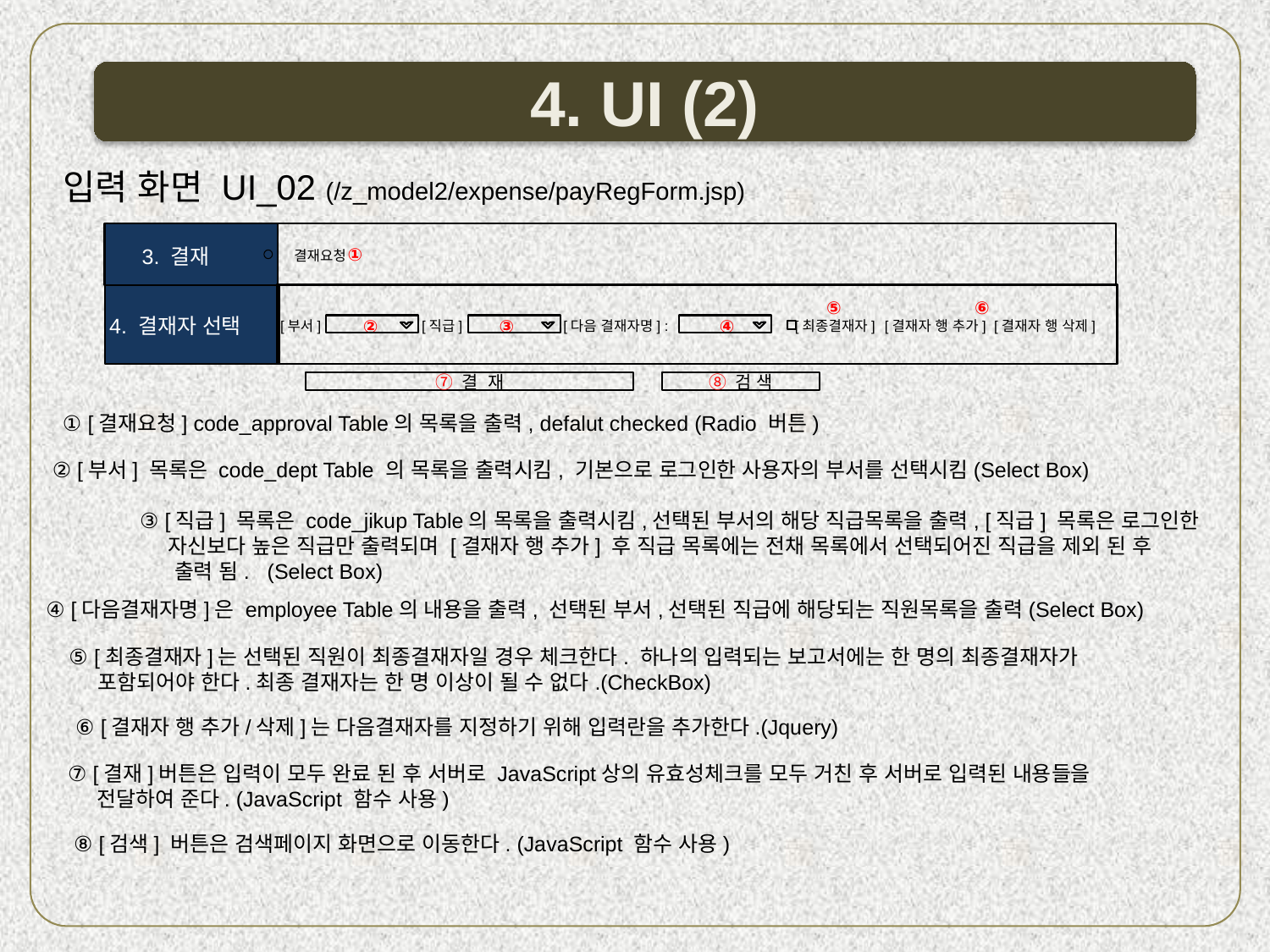

4. UI (2)
입력 화면 UI_02 (/z_model2/expense/payRegForm.jsp)

3. 결재
①
결재요청

⑤
⑥
4. 결재자 선택
③

④
②
[부서]
[직급]
[다음 결재자명] :
[최종결재자]
[결재자 행 추가]
[결재자 행 삭제]

⑦ 결  재
⑧ 검 색
① [결재요청] code_approval Table의 목록을 출력, defalut checked (Radio 버튼)
② [부서] 목록은 code_dept Table 의 목록을 출력시킴, 기본으로 로그인한 사용자의 부서를 선택시킴(Select Box)
③ [직급] 목록은 code_jikup Table의 목록을 출력시킴,선택된 부서의 해당 직급목록을 출력, [직급] 목록은 로그인한
    자신보다 높은 직급만 출력되며 [결재자 행 추가] 후 직급 목록에는 전채 목록에서 선택되어진 직급을 제외 된 후
     출력 됨.   (Select Box)
④ [다음결재자명]은 employee Table의 내용을 출력, 선택된 부서,선택된 직급에 해당되는 직원목록을 출력(Select Box)
⑤ [최종결재자]는 선택된 직원이 최종결재자일 경우 체크한다. 하나의 입력되는 보고서에는 한 명의 최종결재자가
    포함되어야 한다.최종 결재자는 한 명 이상이 될 수 없다.(CheckBox)
⑥ [결재자 행 추가/삭제]는 다음결재자를 지정하기 위해 입력란을 추가한다.(Jquery)
⑦ [결재]버튼은 입력이 모두 완료 된 후 서버로 JavaScript상의 유효성체크를 모두 거친 후 서버로 입력된 내용들을
    전달하여 준다. (JavaScript 함수 사용)
⑧ [검색] 버튼은 검색페이지 화면으로 이동한다. (JavaScript 함수 사용)